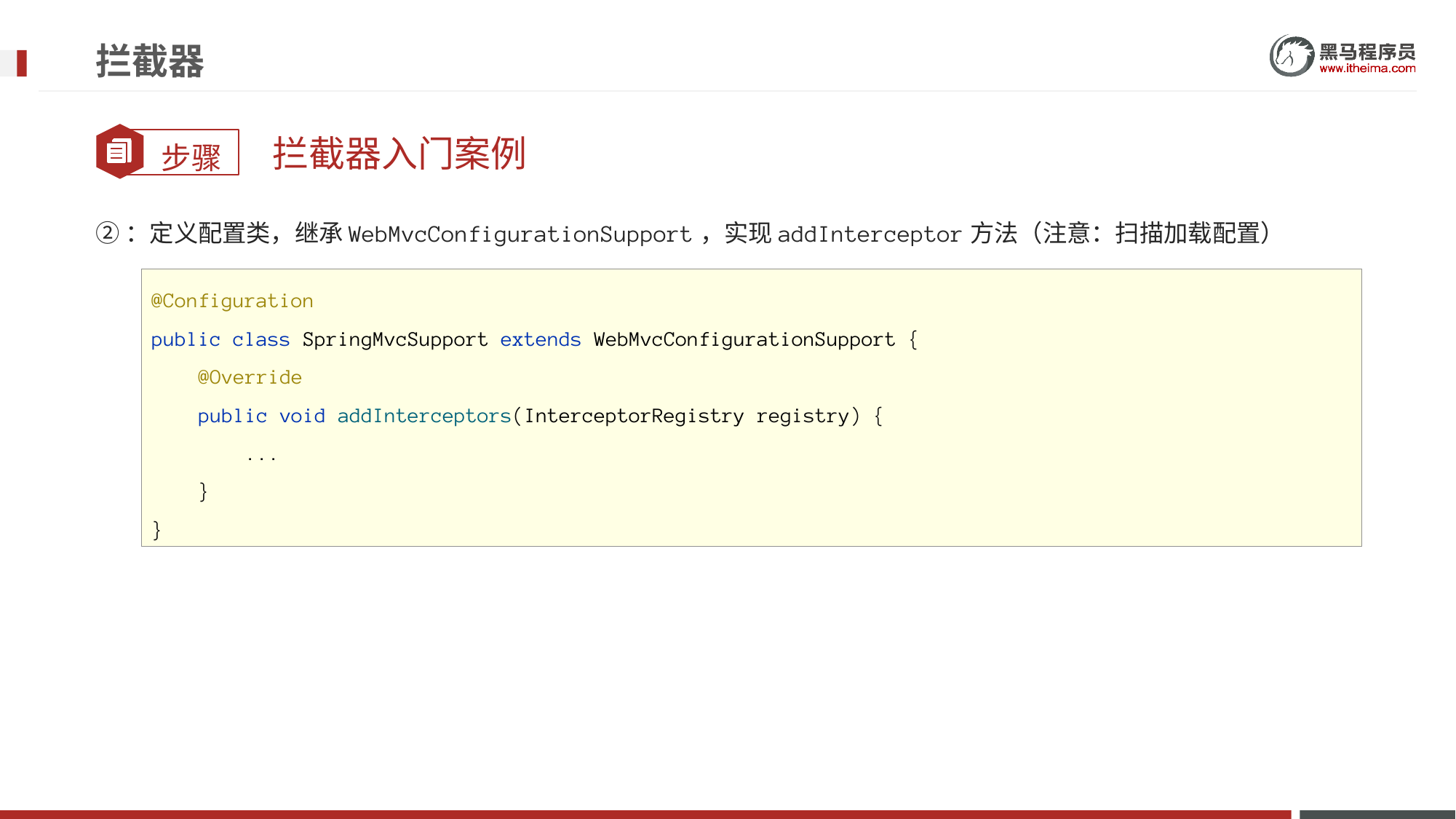

# 拦截器
拦截器入门案例
②：定义配置类，继承WebMvcConfigurationSupport，实现addInterceptor方法（注意：扫描加载配置）

@Configuration
public class SpringMvcSupport extends WebMvcConfigurationSupport {
    @Override
    public void addInterceptors(InterceptorRegistry registry) {
        ...
    }
}